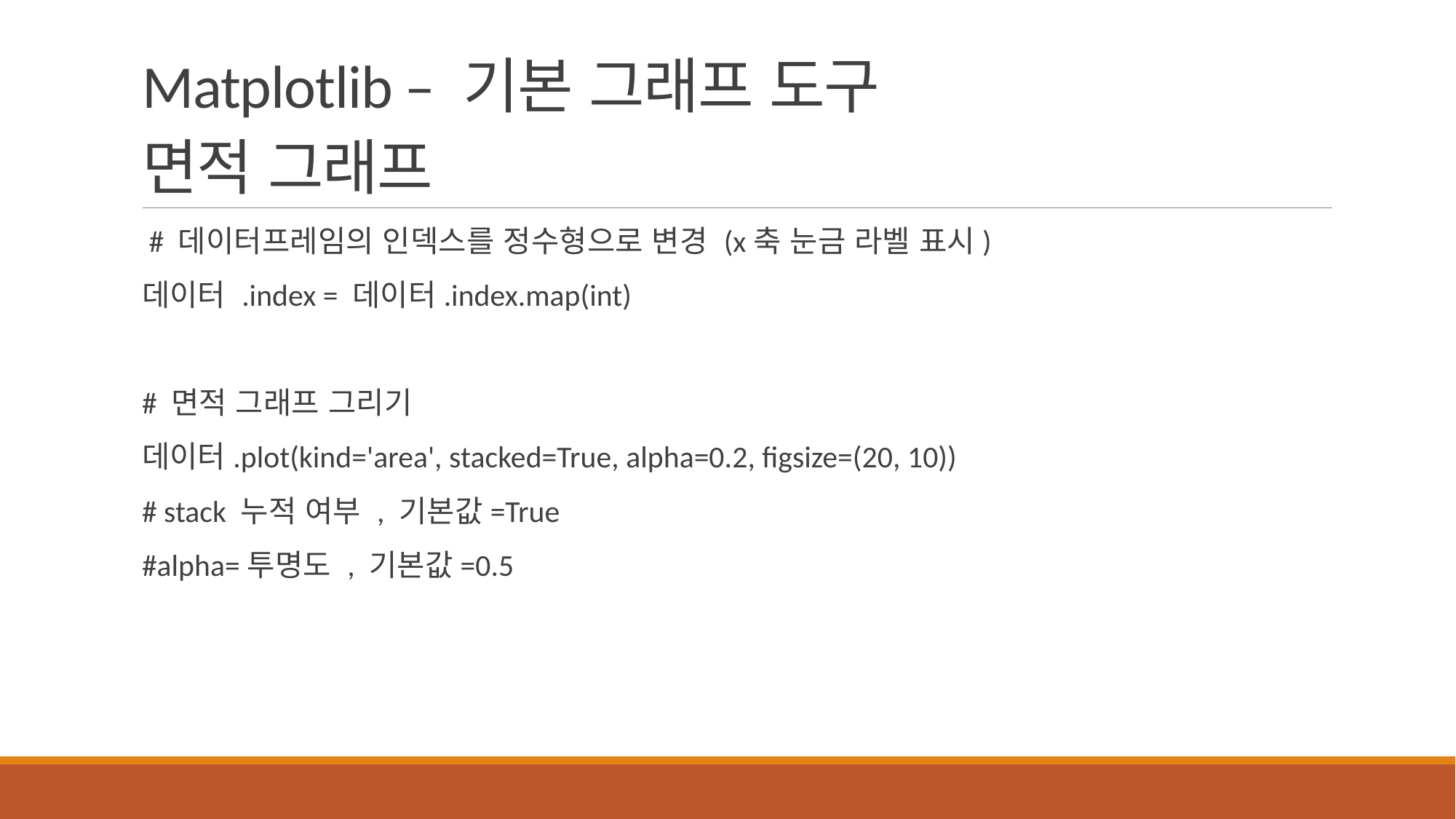

# Matplotlib – 기본 그래프 도구 면적 그래프
 # 데이터프레임의 인덱스를 정수형으로 변경 (x축 눈금 라벨 표시)
데이터 .index = 데이터.index.map(int)

# 면적 그래프 그리기
데이터.plot(kind='area', stacked=True, alpha=0.2, figsize=(20, 10))
# stack 누적 여부 , 기본값=True
#alpha=투명도 , 기본값=0.5